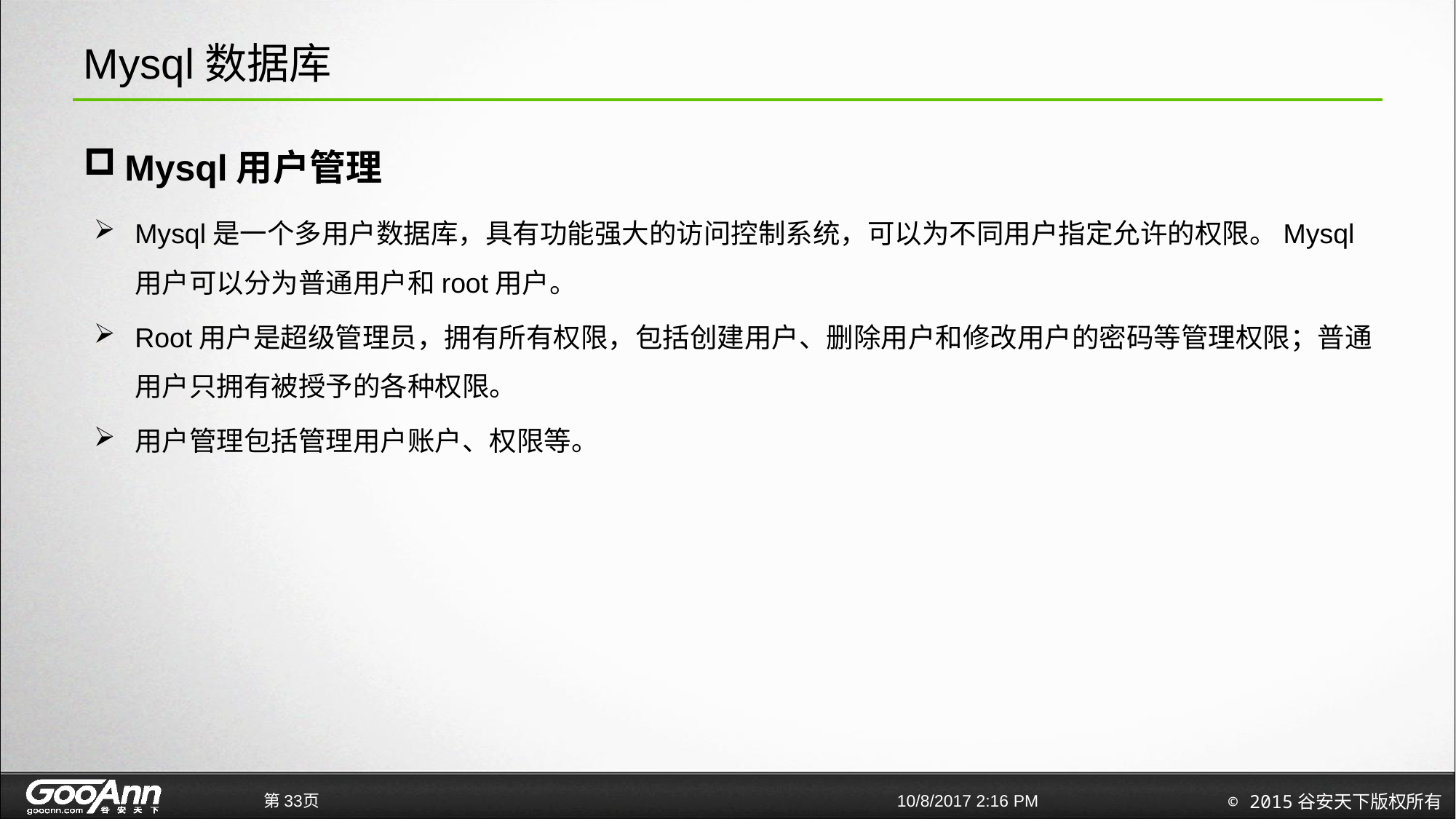

# Mysql数据库
Mysql用户管理
Mysql是一个多用户数据库，具有功能强大的访问控制系统，可以为不同用户指定允许的权限。Mysql用户可以分为普通用户和root用户。
Root用户是超级管理员，拥有所有权限，包括创建用户、删除用户和修改用户的密码等管理权限；普通用户只拥有被授予的各种权限。
用户管理包括管理用户账户、权限等。